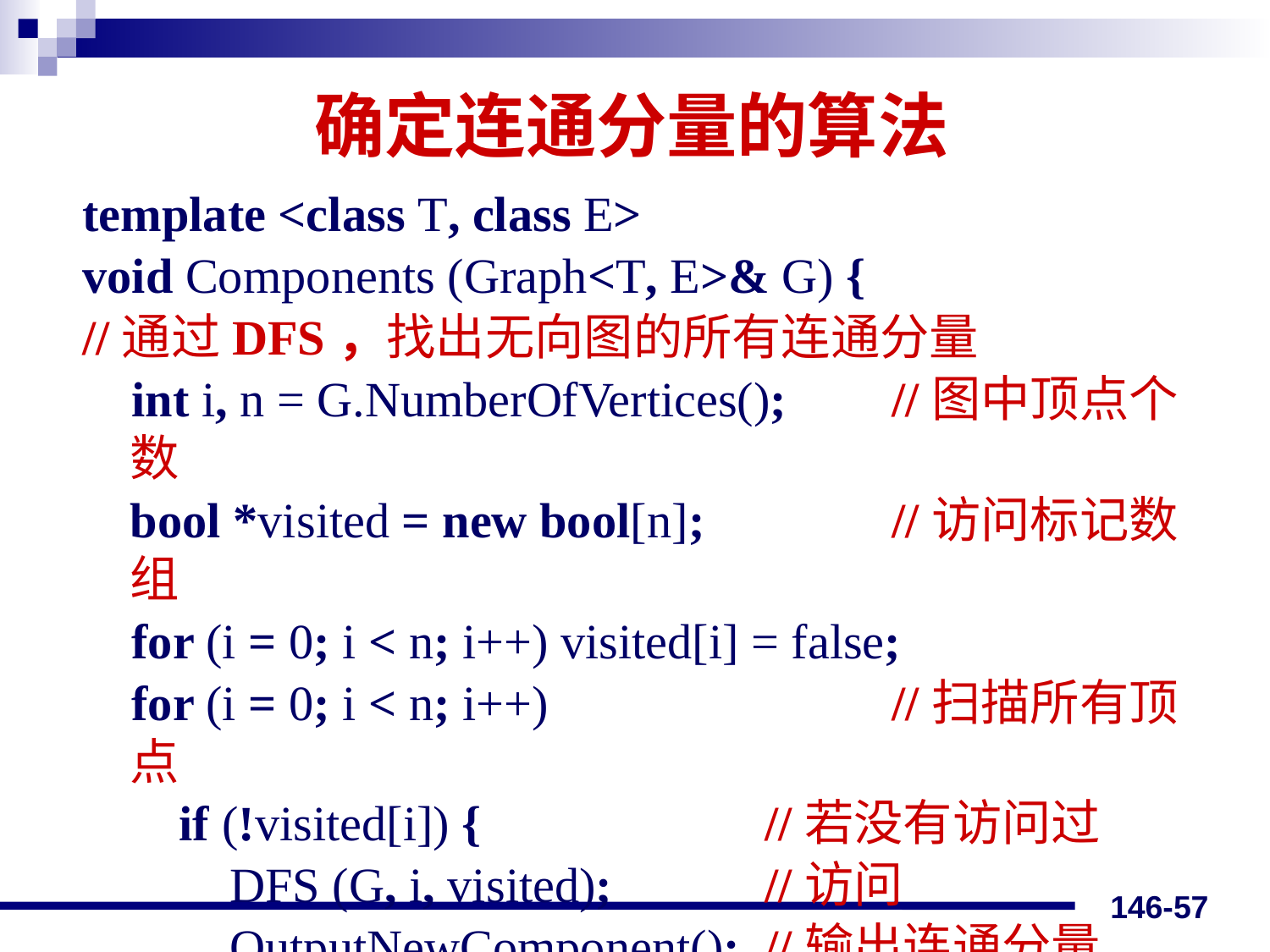

# 确定连通分量的算法
template <class T, class E>
void Components (Graph<T, E>& G) {
//通过DFS，找出无向图的所有连通分量
    int i, n = G.NumberOfVertices(); 	//图中顶点个数
   	bool *visited = new bool[n]; 		//访问标记数组
    for (i = 0; i < n; i++) visited[i] = false;
    for (i = 0; i < n; i++) 			//扫描所有顶点
 	    if (!visited[i]) {			//若没有访问过
            DFS (G, i, visited);		//访问
            OutputNewComponent(); 	//输出连通分量
        }
146-57